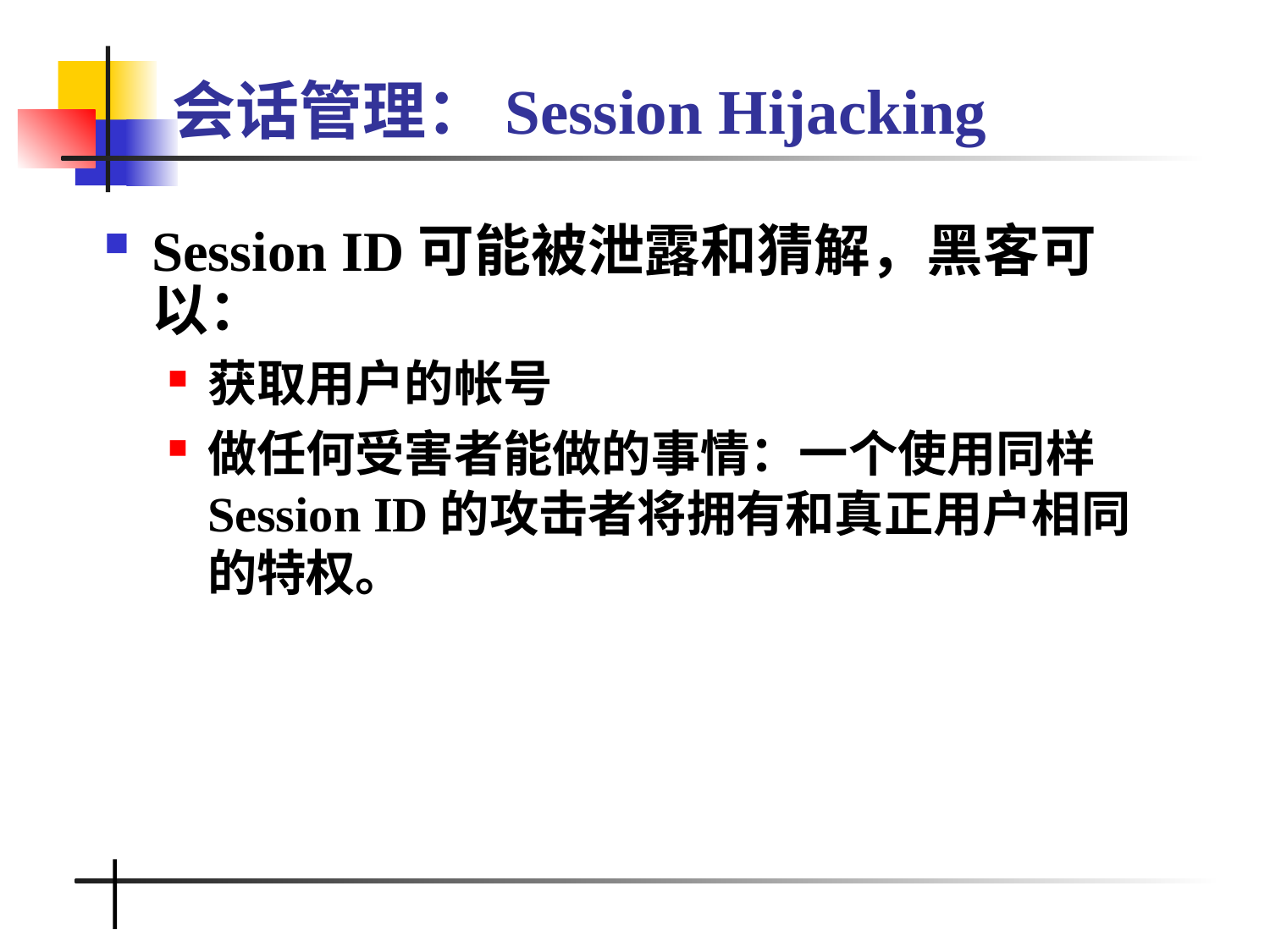

# 会话管理：Session Hijacking
Session ID可能被泄露和猜解，黑客可以：
获取用户的帐号
做任何受害者能做的事情：一个使用同样Session ID的攻击者将拥有和真正用户相同的特权。